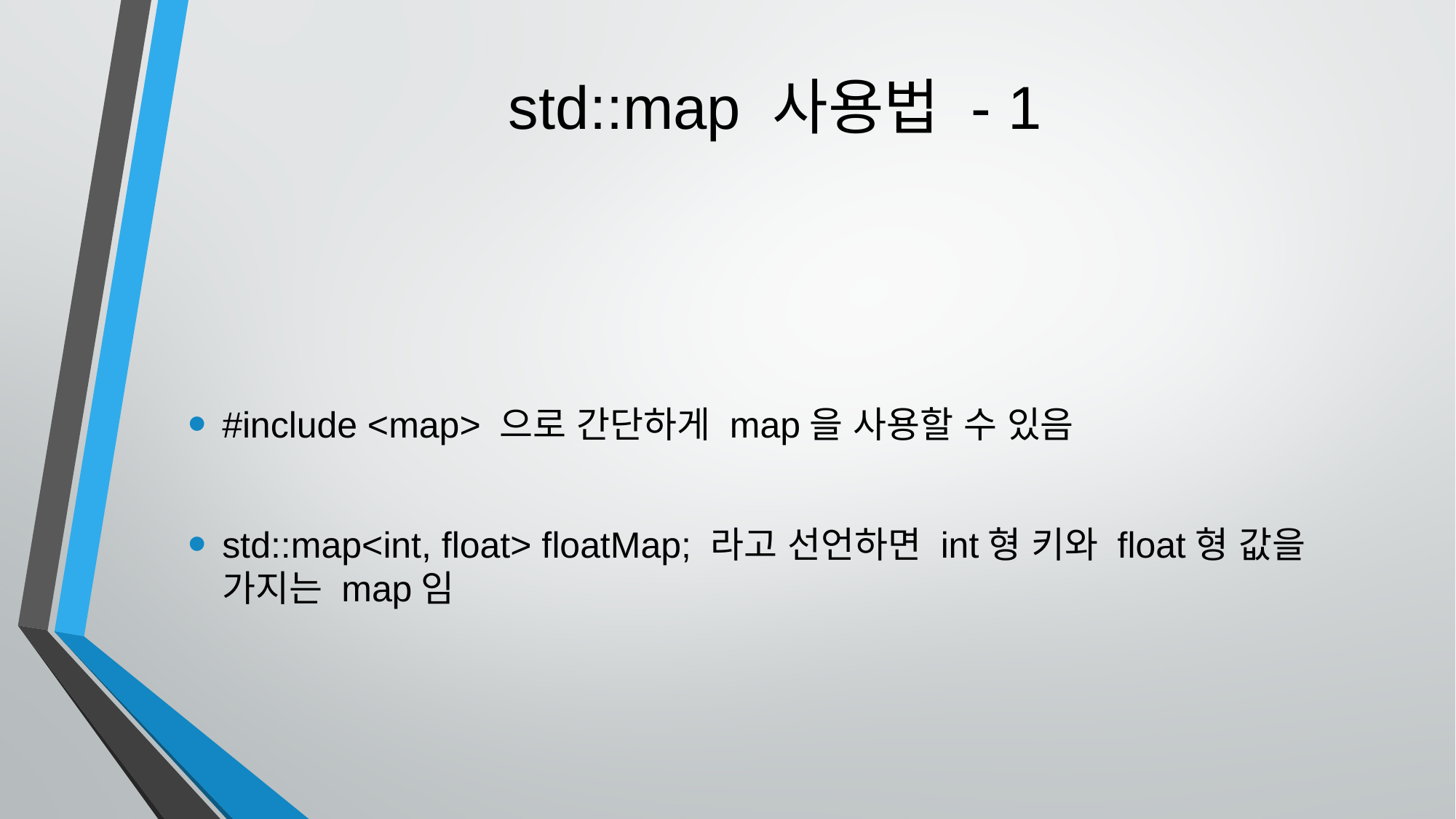

# std::map 사용법 - 1
#include <map> 으로 간단하게 map을 사용할 수 있음

std::map<int, float> floatMap; 라고 선언하면 int형 키와 float형 값을 가지는 map임